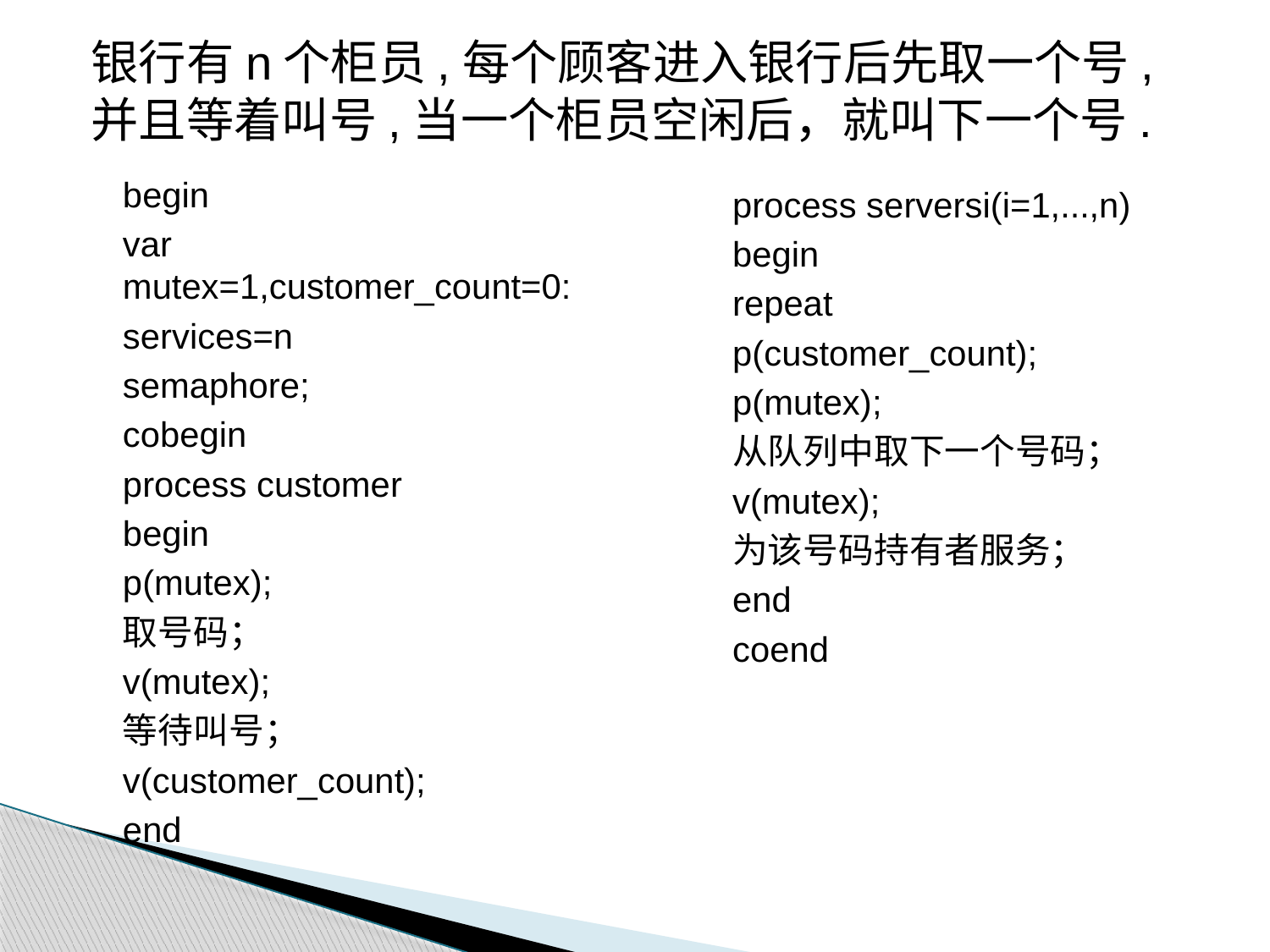

银行有n个柜员,每个顾客进入银行后先取一个号,并且等着叫号,当一个柜员空闲后，就叫下一个号.
begin
var mutex=1,customer_count=0:
services=n
semaphore;
cobegin
process customer
begin
p(mutex);
取号码；
v(mutex);
等待叫号；
v(customer_count);
end
process serversi(i=1,...,n)
begin
repeat
p(customer_count);
p(mutex);
从队列中取下一个号码；
v(mutex);
为该号码持有者服务；
end
coend